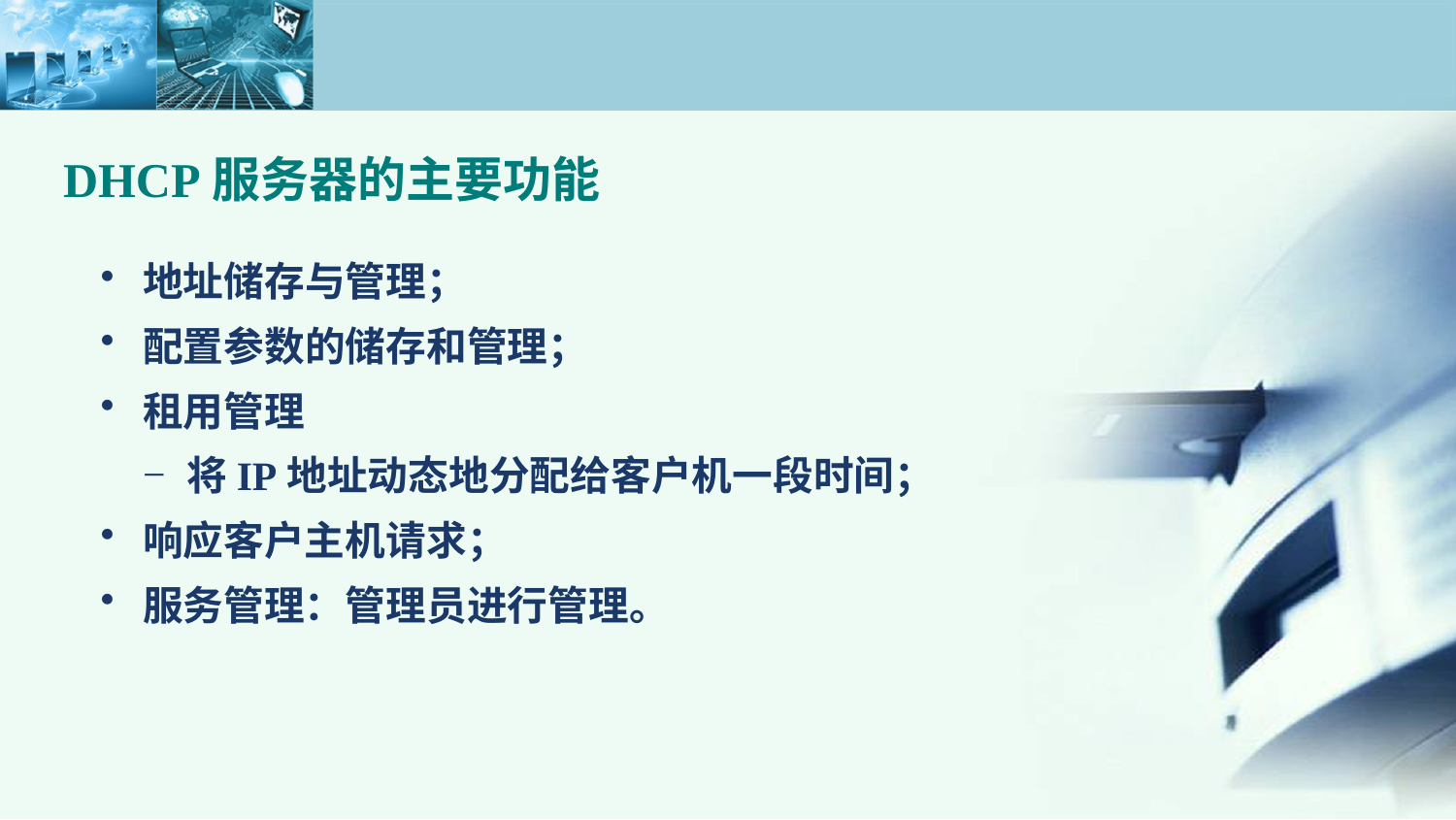

DHCP服务器的主要功能
地址储存与管理；
配置参数的储存和管理；
租用管理
将IP地址动态地分配给客户机一段时间；
响应客户主机请求；
服务管理：管理员进行管理。